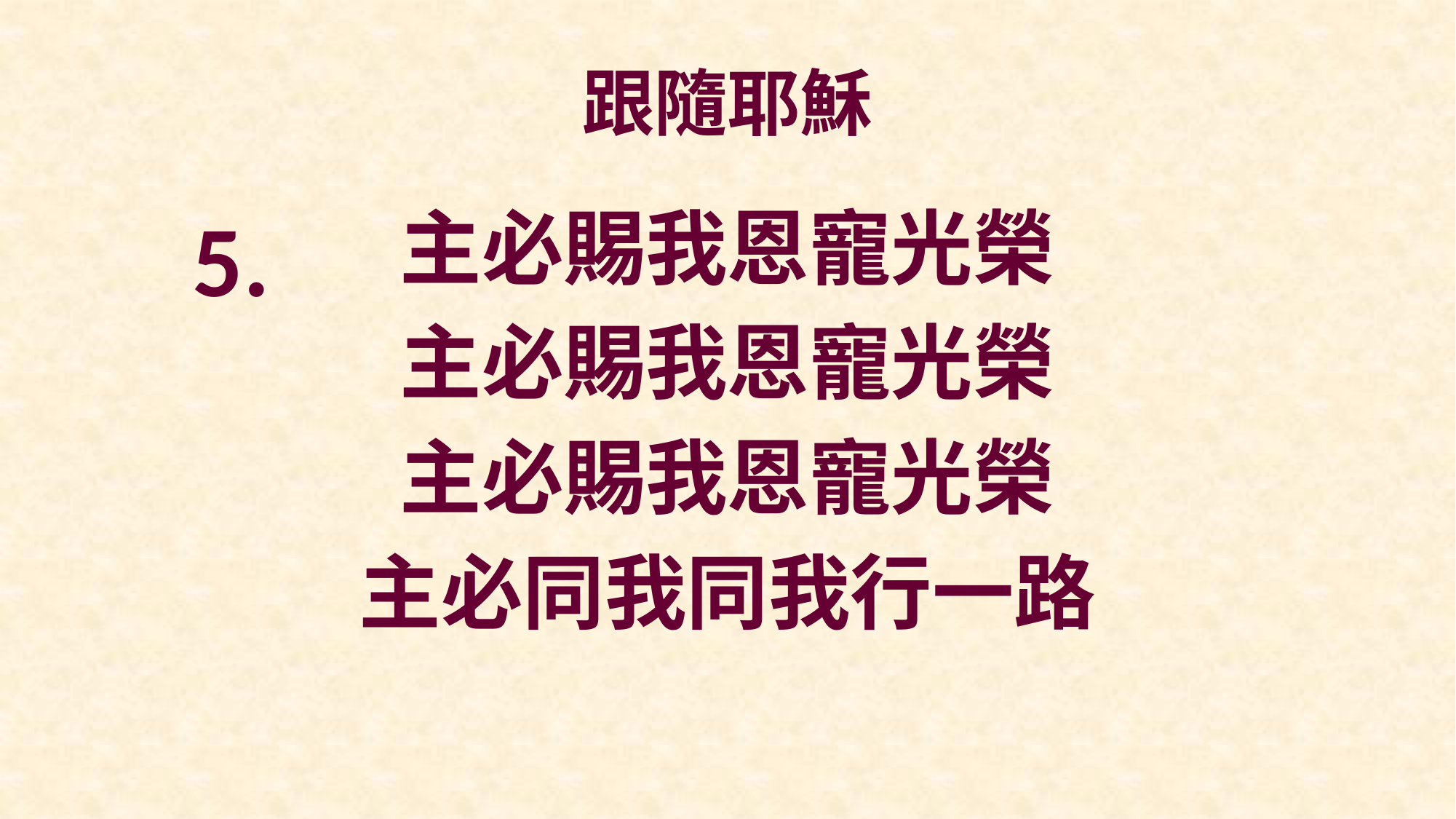

# 跟隨耶穌
主必賜我恩寵光榮
主必賜我恩寵光榮
主必賜我恩寵光榮
主必同我同我行一路
5.